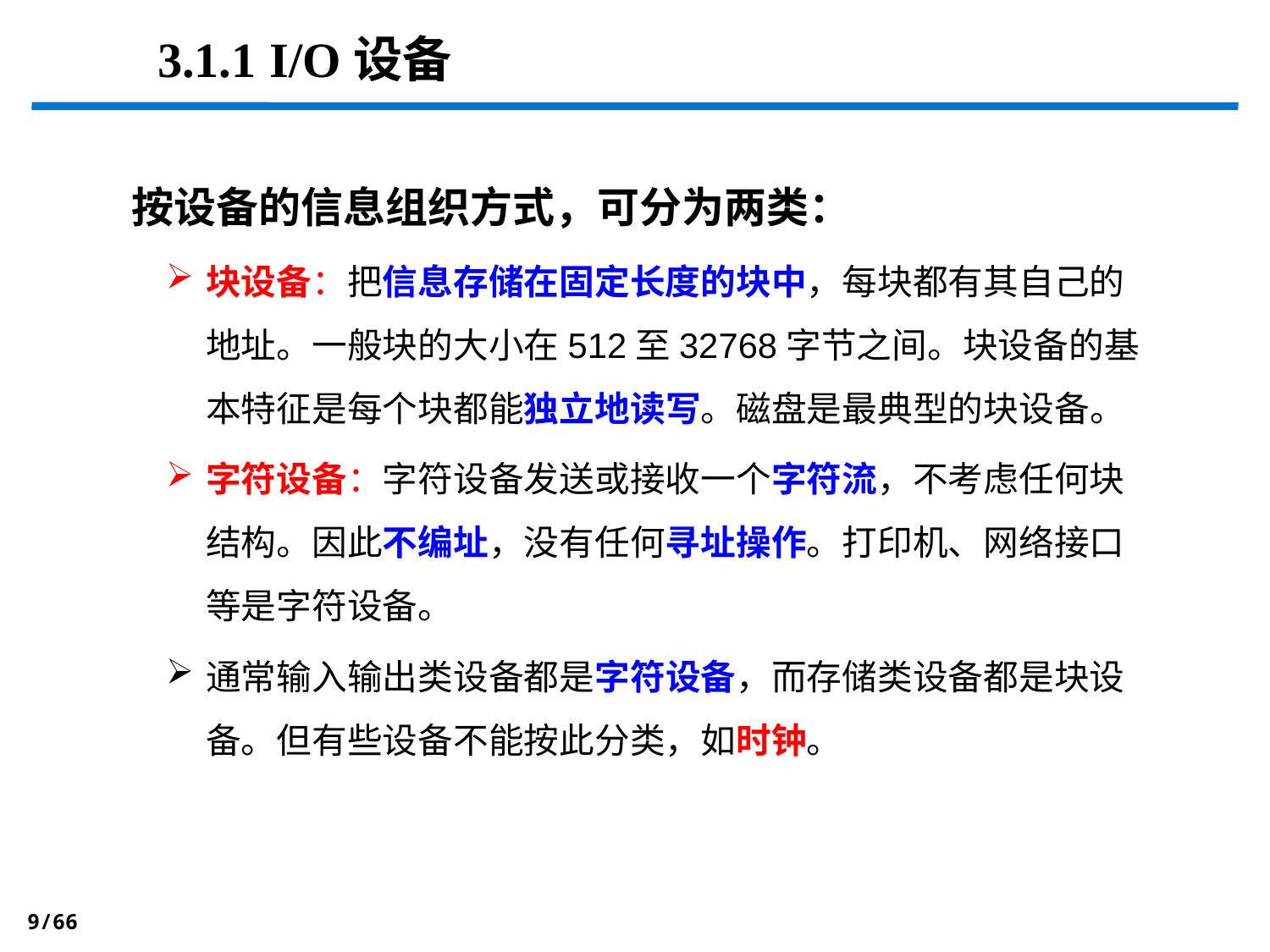

# 3.1.1 I/O设备
  按设备的信息组织方式，可分为两类：
块设备：把信息存储在固定长度的块中，每块都有其自己的地址。一般块的大小在512至32768字节之间。块设备的基本特征是每个块都能独立地读写。磁盘是最典型的块设备。
字符设备：字符设备发送或接收一个字符流，不考虑任何块结构。因此不编址，没有任何寻址操作。打印机、网络接口等是字符设备。
通常输入输出类设备都是字符设备，而存储类设备都是块设备。但有些设备不能按此分类，如时钟。